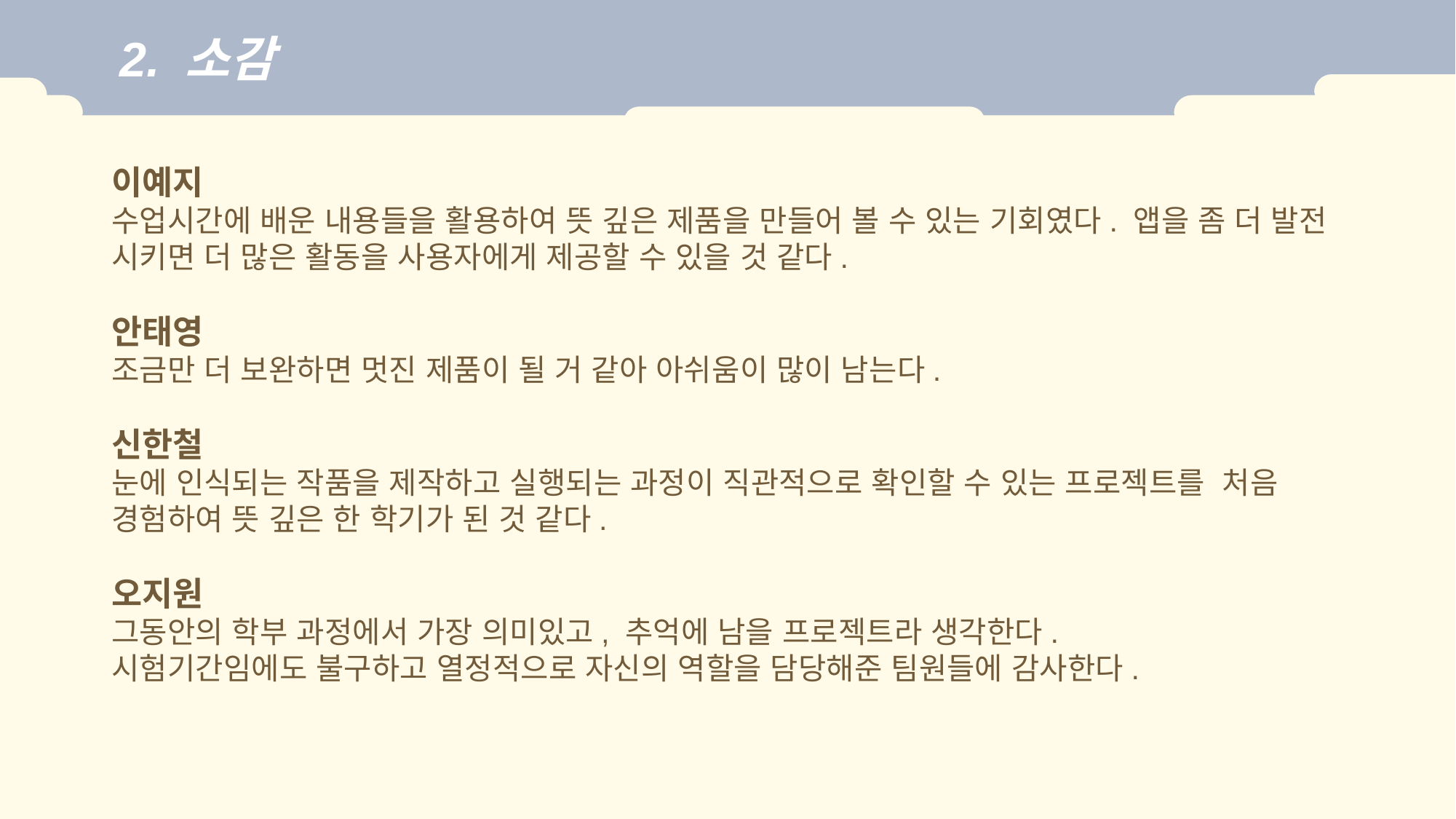

2. 소감
이예지
수업시간에 배운 내용들을 활용하여 뜻 깊은 제품을 만들어 볼 수 있는 기회였다. 앱을 좀 더 발전 시키면 더 많은 활동을 사용자에게 제공할 수 있을 것 같다.

안태영
조금만 더 보완하면 멋진 제품이 될 거 같아 아쉬움이 많이 남는다.

신한철
눈에 인식되는 작품을 제작하고 실행되는 과정이 직관적으로 확인할 수 있는 프로젝트를  처음 경험하여 뜻 깊은 한 학기가 된 것 같다.

오지원
그동안의 학부 과정에서 가장 의미있고, 추억에 남을 프로젝트라 생각한다.
시험기간임에도 불구하고 열정적으로 자신의 역할을 담당해준 팀원들에 감사한다.